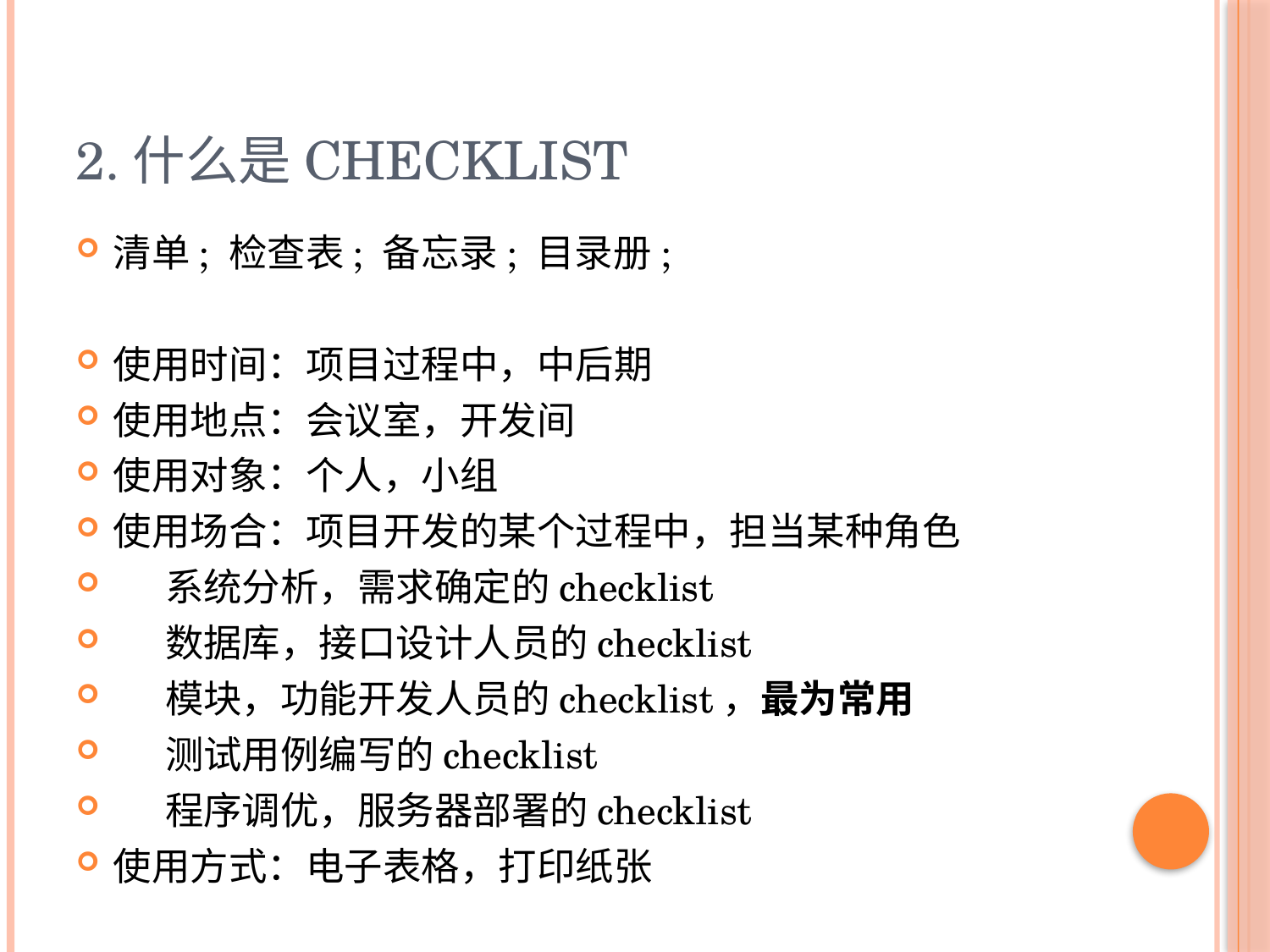

# 2.什么是checklist
清单; 检查表; 备忘录; 目录册;

使用时间：项目过程中，中后期
使用地点：会议室，开发间
使用对象：个人，小组
使用场合：项目开发的某个过程中，担当某种角色
     系统分析，需求确定的checklist
     数据库，接口设计人员的checklist
     模块，功能开发人员的checklist，最为常用
     测试用例编写的checklist
     程序调优，服务器部署的checklist
使用方式：电子表格，打印纸张